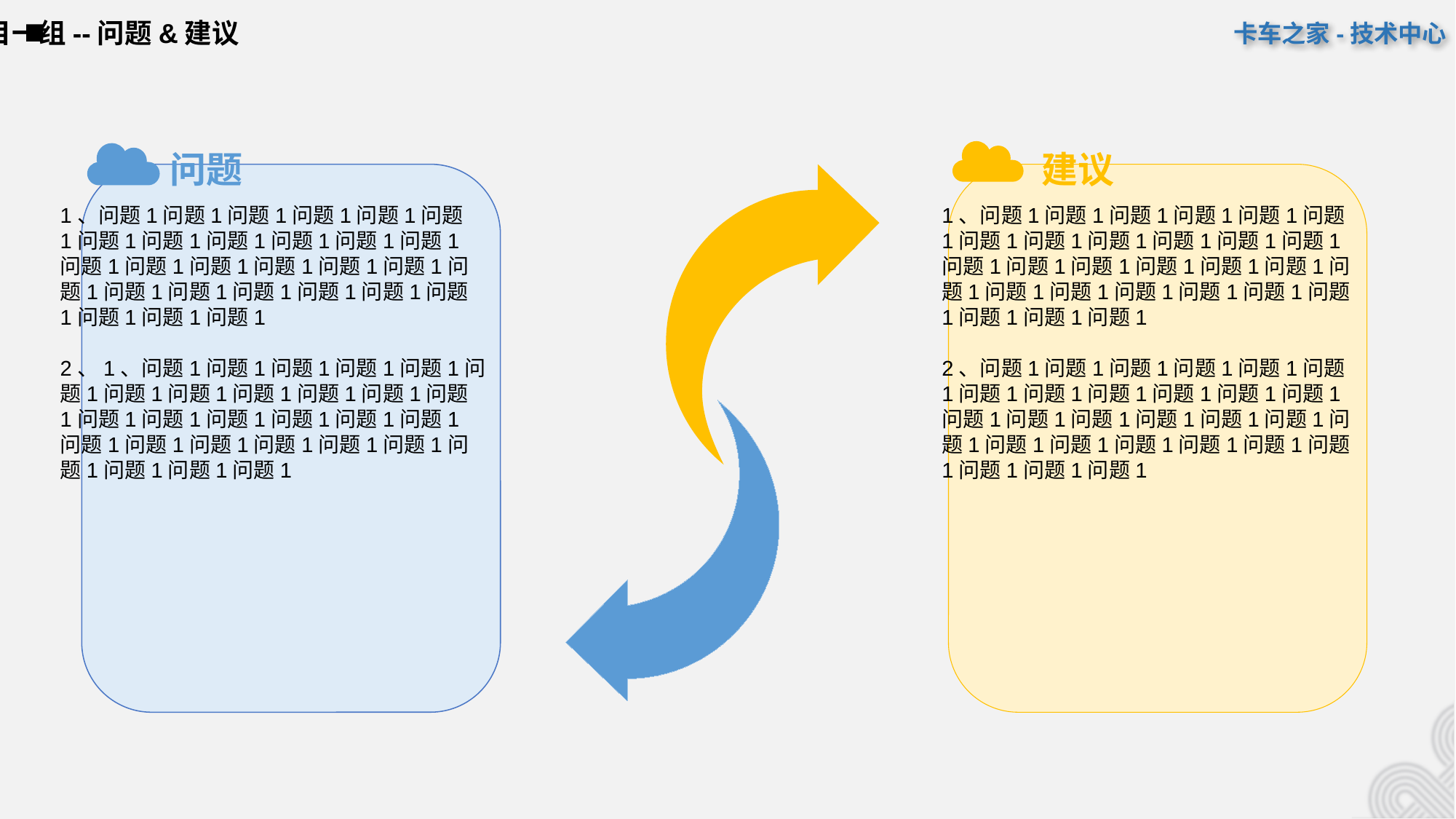

项目一组--问题&建议
1、问题1问题1问题1问题1问题1问题
1问题1问题1问题1问题1问题1问题1
问题1问题1问题1问题1问题1问题1问
题1问题1问题1问题1问题1问题1问题
1问题1问题1问题1
2、1、问题1问题1问题1问题1问题1问
题1问题1问题1问题1问题1问题1问题
1问题1问题1问题1问题1问题1问题1
问题1问题1问题1问题1问题1问题1问
题1问题1问题1问题1
1、问题1问题1问题1问题1问题1问题
1问题1问题1问题1问题1问题1问题1
问题1问题1问题1问题1问题1问题1问
题1问题1问题1问题1问题1问题1问题
1问题1问题1问题1
2、问题1问题1问题1问题1问题1问题
1问题1问题1问题1问题1问题1问题1
问题1问题1问题1问题1问题1问题1问
题1问题1问题1问题1问题1问题1问题
1问题1问题1问题1